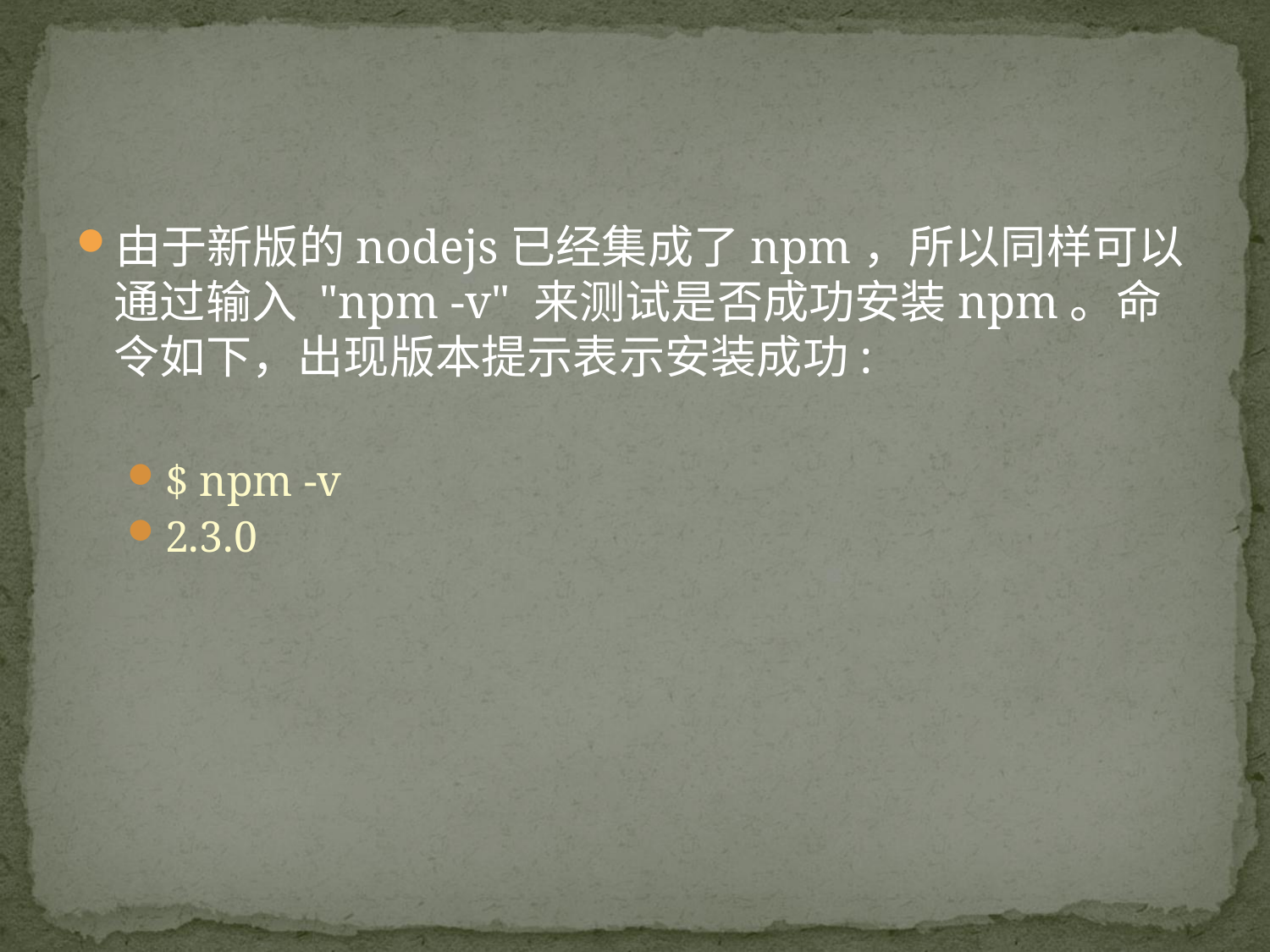

#
由于新版的nodejs已经集成了npm，所以同样可以通过输入 "npm -v" 来测试是否成功安装npm。命令如下，出现版本提示表示安装成功:

$ npm -v
2.3.0